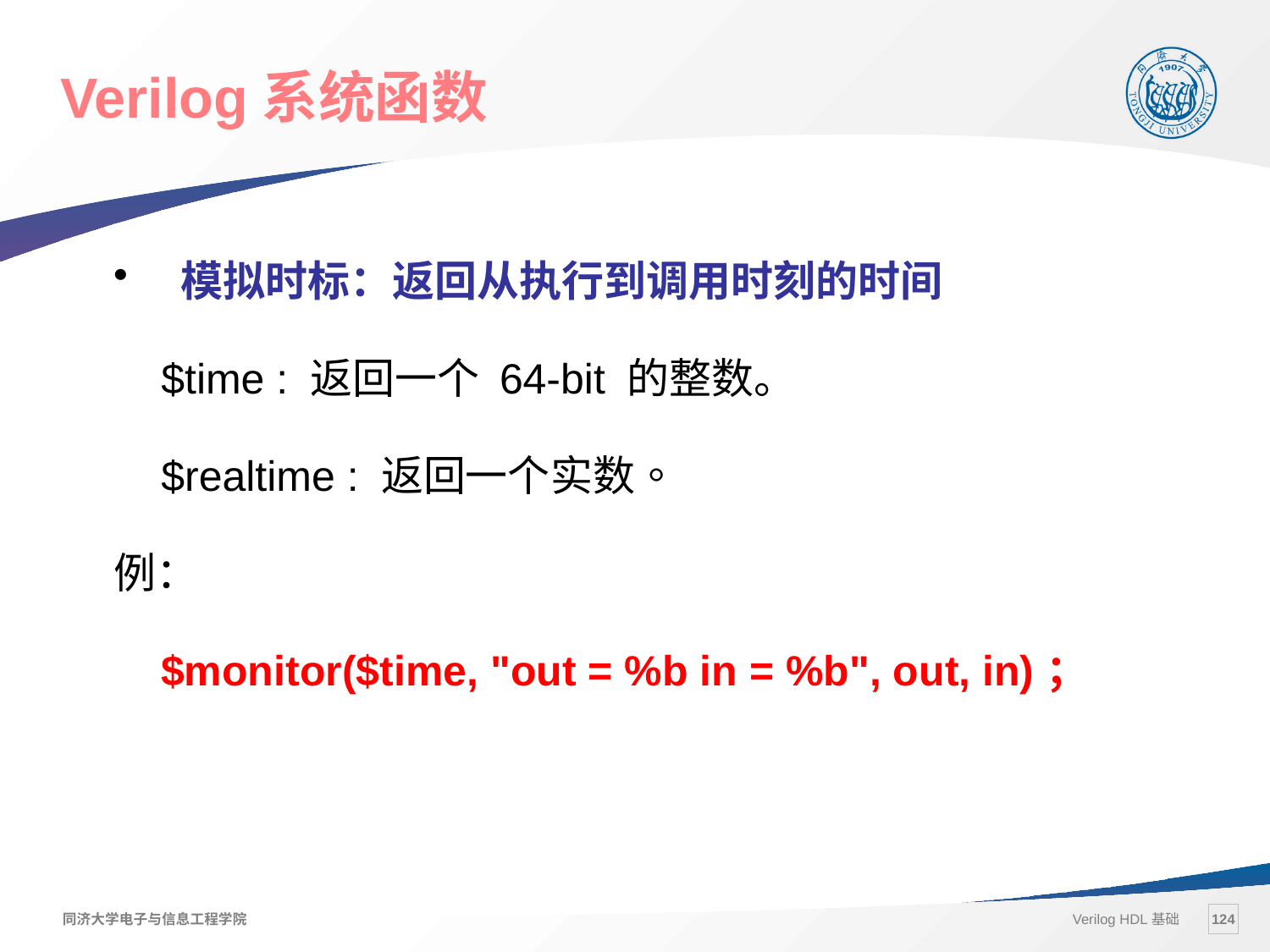

# Verilog系统函数
 模拟时标：返回从执行到调用时刻的时间
	$time : 返回一个 64-bit 的整数。
	$realtime : 返回一个实数。
例：
    $monitor($time, "out = %b in = %b", out, in)；